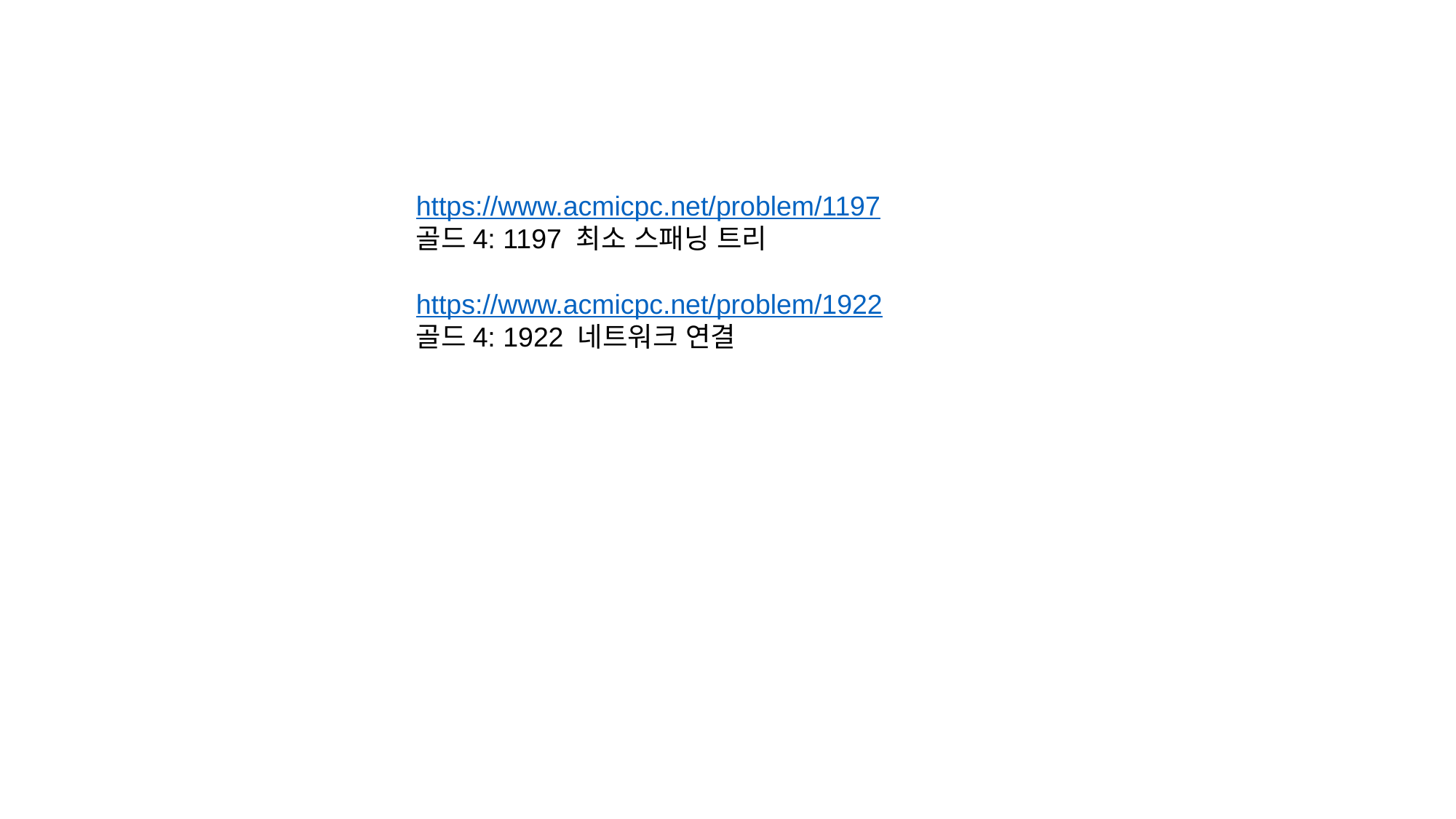

https://www.acmicpc.net/problem/1197
골드4: 1197 최소 스패닝 트리

https://www.acmicpc.net/problem/1922
골드4: 1922 네트워크 연결